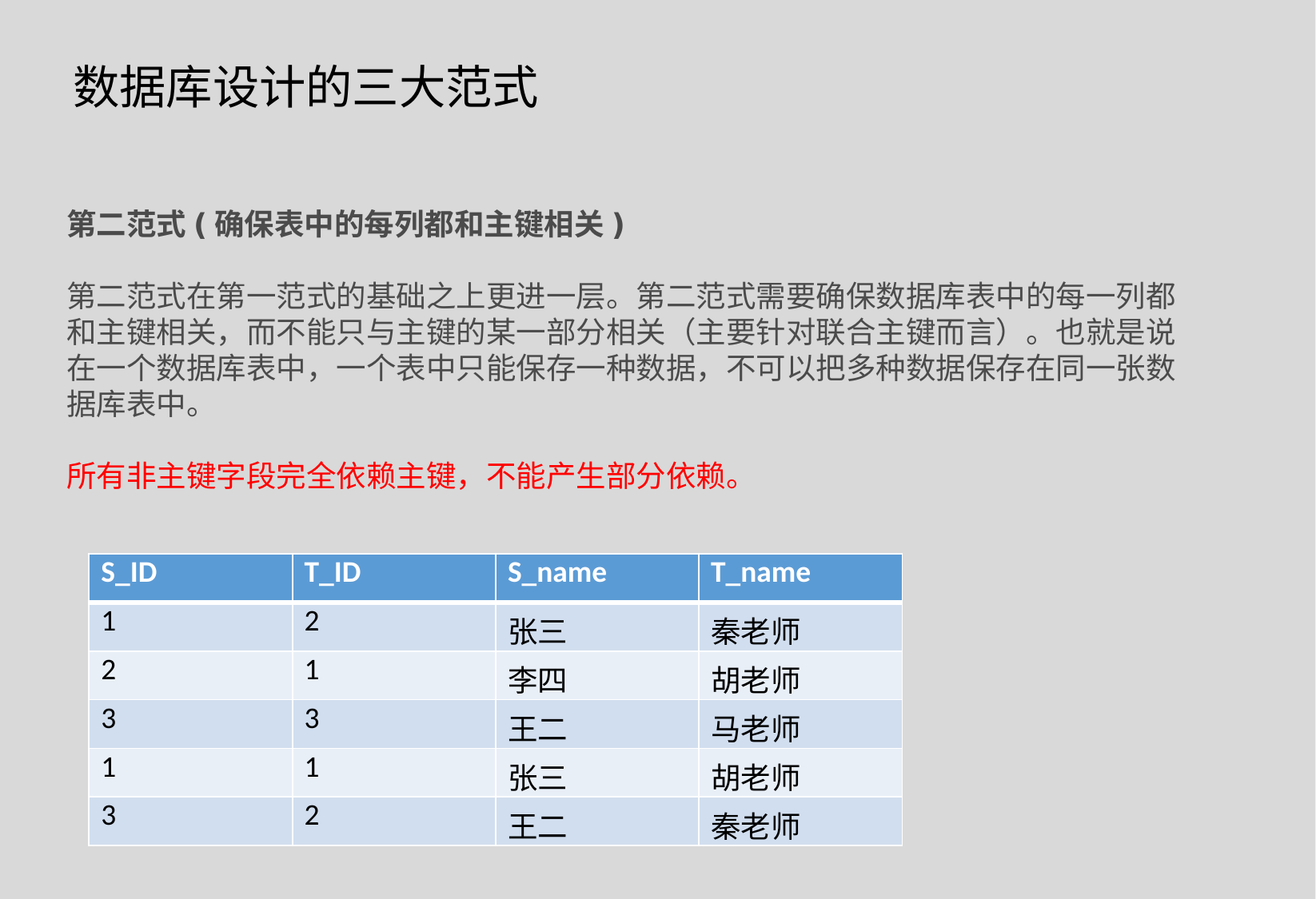

数据库设计的三大范式
第二范式(确保表中的每列都和主键相关)

第二范式在第一范式的基础之上更进一层。第二范式需要确保数据库表中的每一列都和主键相关，而不能只与主键的某一部分相关（主要针对联合主键而言）。也就是说在一个数据库表中，一个表中只能保存一种数据，不可以把多种数据保存在同一张数据库表中。

所有非主键字段完全依赖主键，不能产生部分依赖。

| S\_ID | T\_ID | S\_name | T\_name |
| --- | --- | --- | --- |
| 1 | 2 | 张三 | 秦老师 |
| 2 | 1 | 李四 | 胡老师 |
| 3 | 3 | 王二 | 马老师 |
| 1 | 1 | 张三 | 胡老师 |
| 3 | 2 | 王二 | 秦老师 |